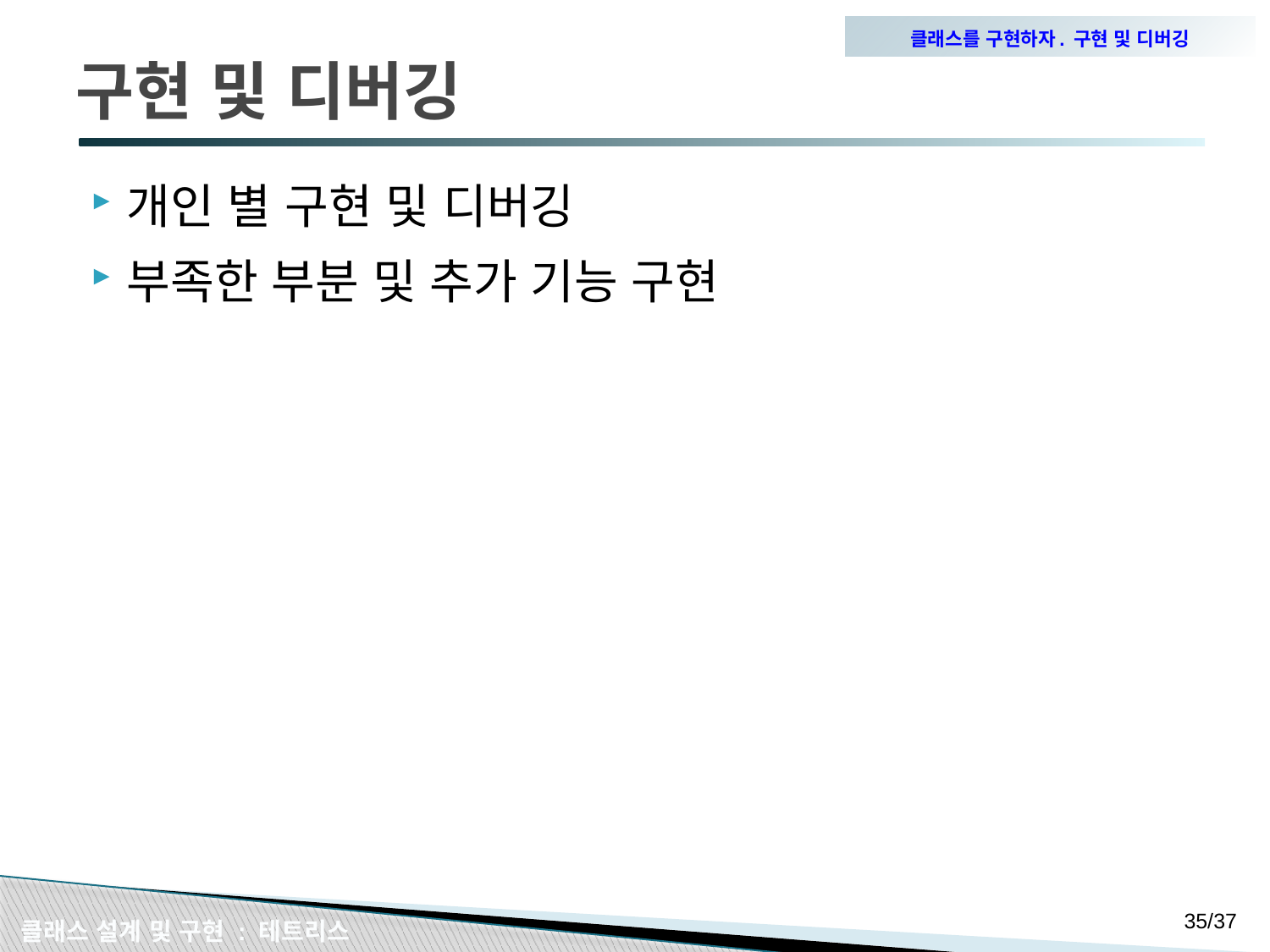

클래스를 구현하자. 구현 및 디버깅
# 구현 및 디버깅
개인 별 구현 및 디버깅
부족한 부분 및 추가 기능 구현
35